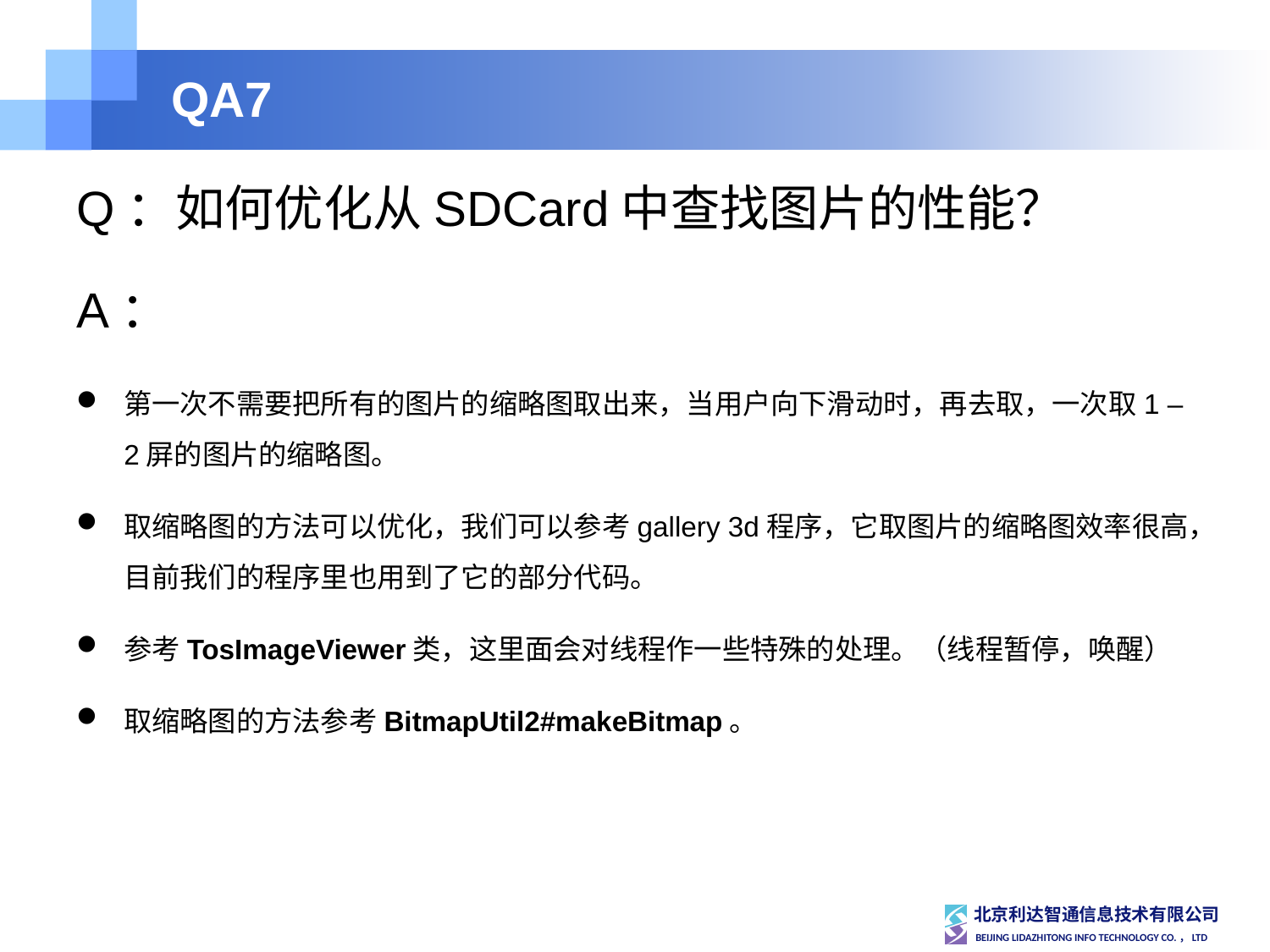

# QA7
Q：如何优化从SDCard中查找图片的性能？
A：
第一次不需要把所有的图片的缩略图取出来，当用户向下滑动时，再去取，一次取1 – 2屏的图片的缩略图。
取缩略图的方法可以优化，我们可以参考gallery 3d程序，它取图片的缩略图效率很高，目前我们的程序里也用到了它的部分代码。
参考TosImageViewer类，这里面会对线程作一些特殊的处理。（线程暂停，唤醒）
取缩略图的方法参考BitmapUtil2#makeBitmap。